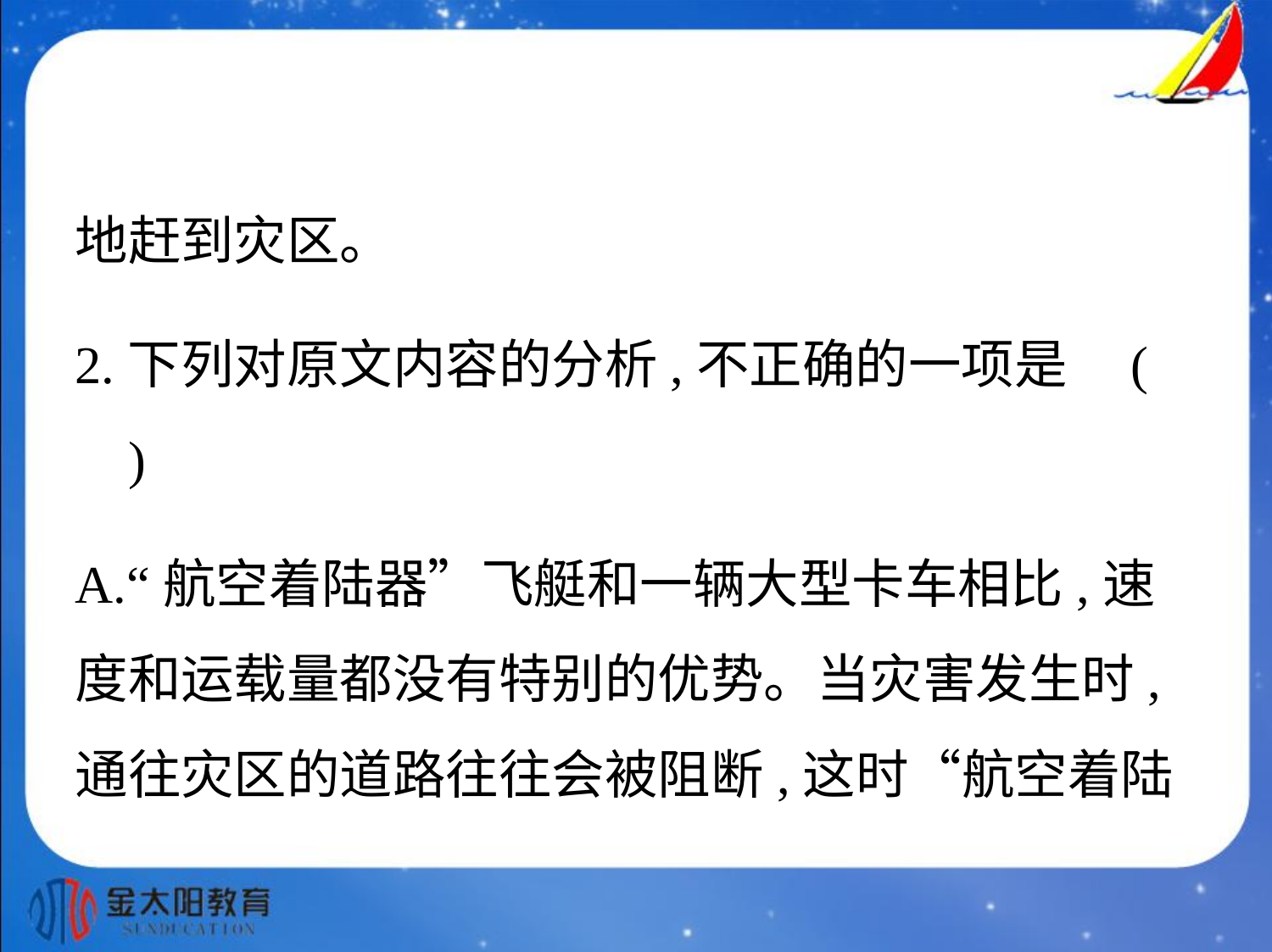

地赶到灾区。
2.下列对原文内容的分析,不正确的一项是 (
    )
A.“航空着陆器”飞艇和一辆大型卡车相比,速
度和运载量都没有特别的优势。当灾害发生时,
通往灾区的道路往往会被阻断,这时“航空着陆